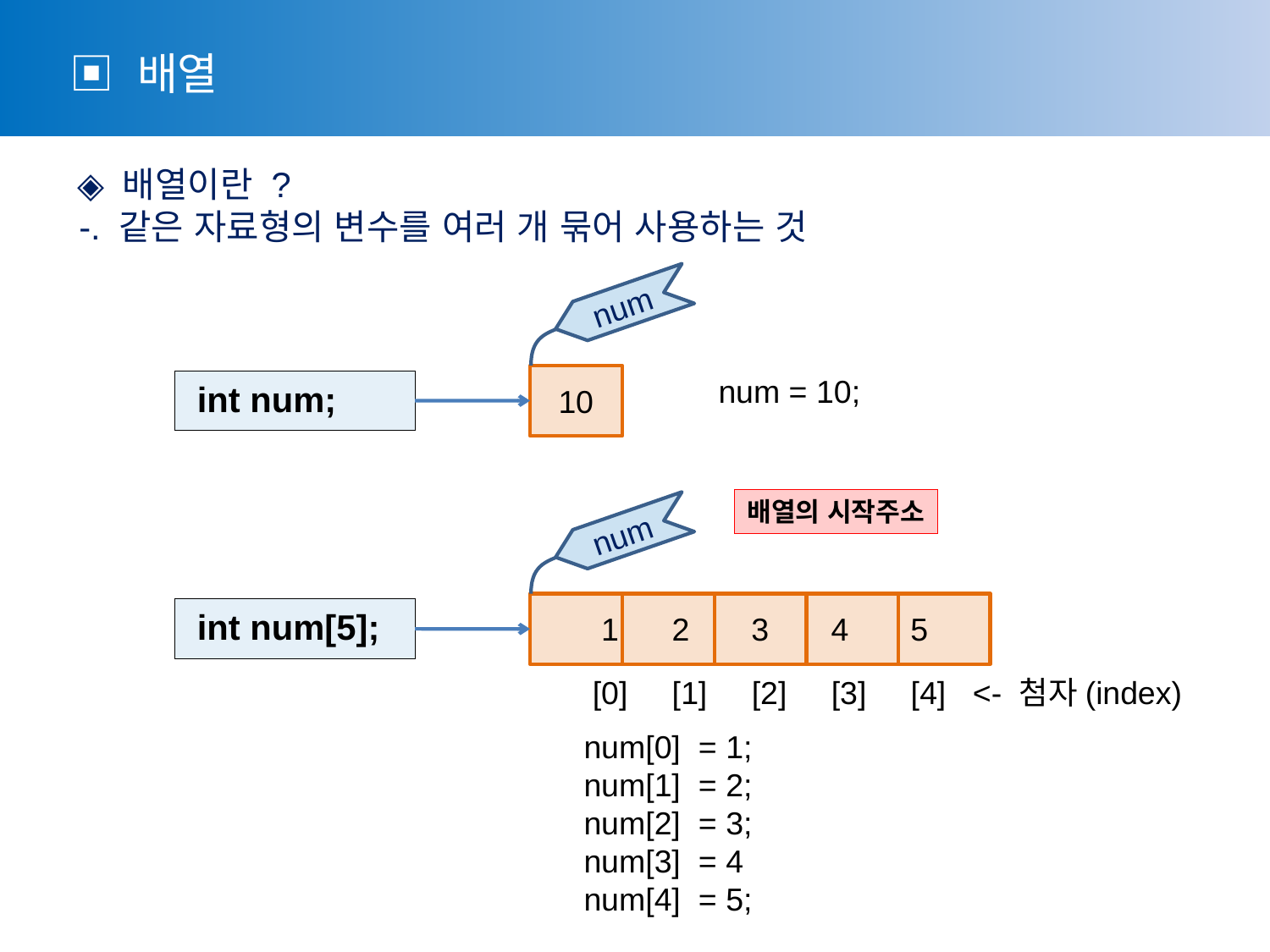

▣ 배열
 ◈ 배열이란 ?
 -. 같은 자료형의 변수를 여러 개 묶어 사용하는 것
num

num = 10;
 int num;
10
배열의 시작주소
num

 int num[5];
 1      2       3       4       5
[0]     [1]     [2]     [3]     [4]   <- 첨자(index)
num[0]  = 1;
num[1]  = 2;
num[2]  = 3;
num[3]  = 4
num[4]  = 5;